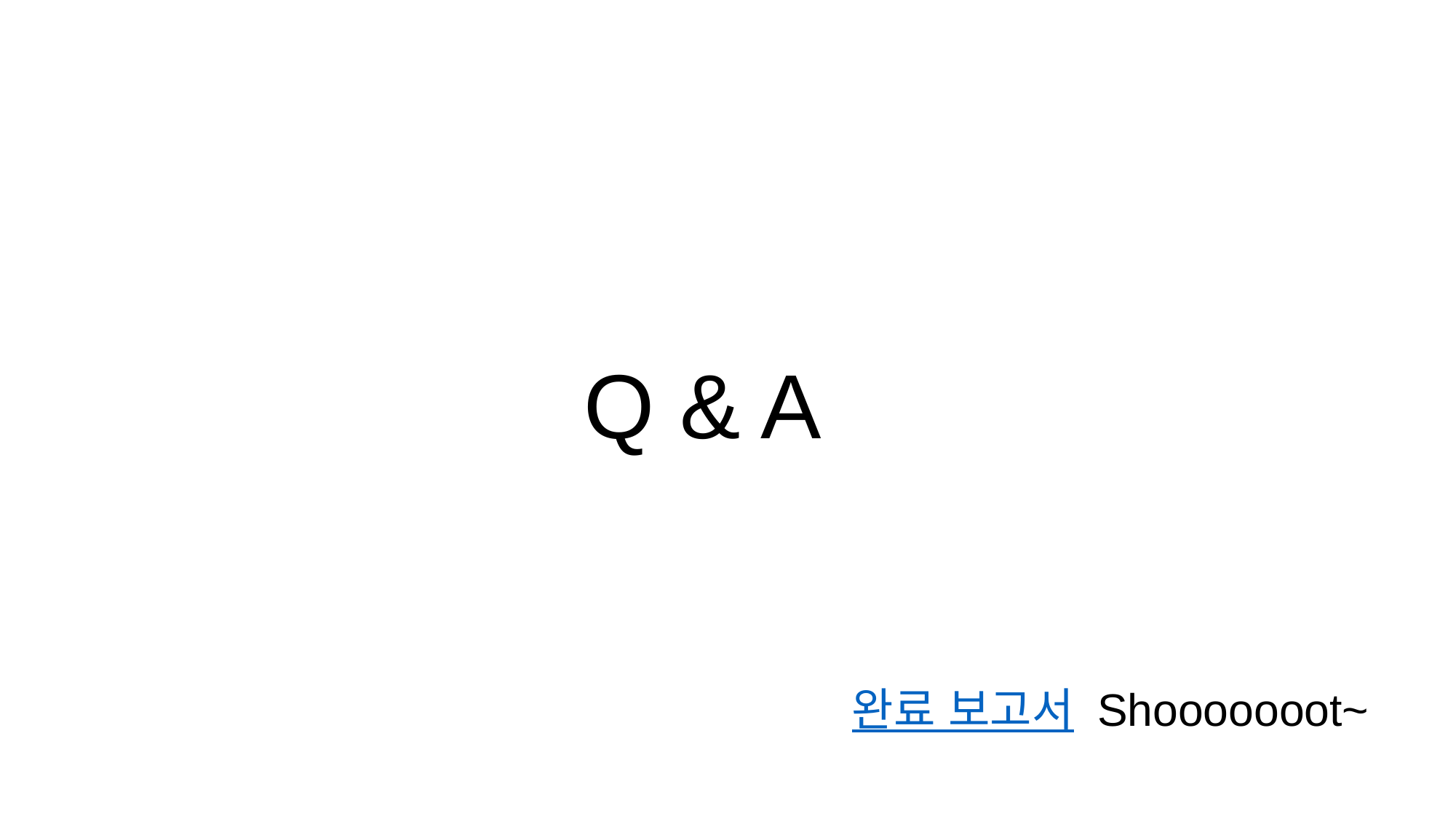

Q & A
# 완료 보고서 Shooooooot~